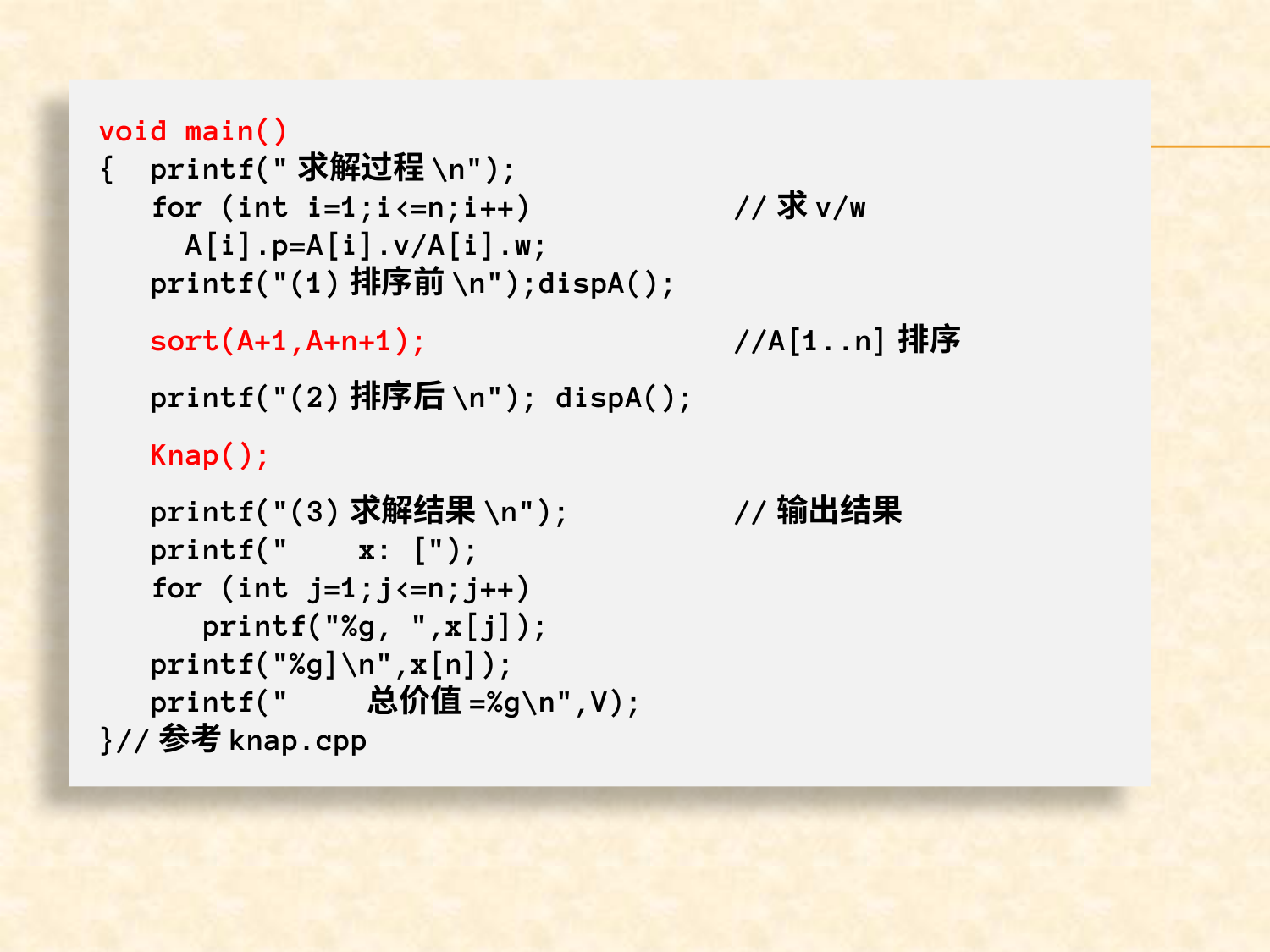

void main()
{  printf("求解过程\n");
   for (int i=1;i<=n;i++)		//求v/w
     A[i].p=A[i].v/A[i].w;
   printf("(1)排序前\n");dispA();
   sort(A+1,A+n+1);			//A[1..n]排序
   printf("(2)排序后\n"); dispA();
   Knap();
   printf("(3)求解结果\n");		//输出结果
   printf("    x: [");
   for (int j=1;j<=n;j++)
      printf("%g, ",x[j]);
   printf("%g]\n",x[n]);
   printf("    总价值=%g\n",V);
}//参考knap.cpp